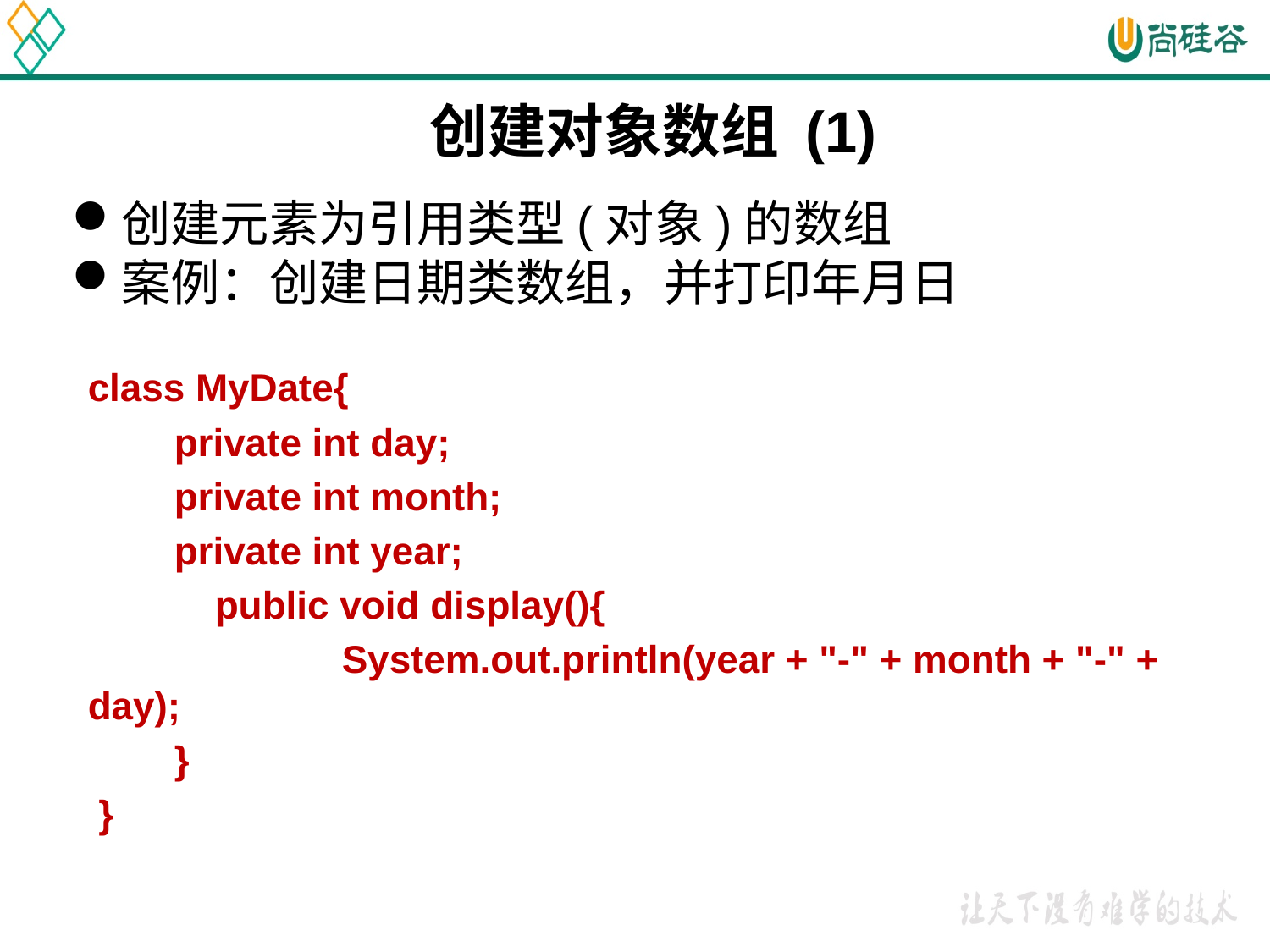

# 创建对象数组 (1)
创建元素为引用类型(对象)的数组
案例：创建日期类数组，并打印年月日
class MyDate{
        private int day;
        private int month;
        private int year;
	public void display(){
		System.out.println(year + "-" + month + "-" + day);
        }
 }